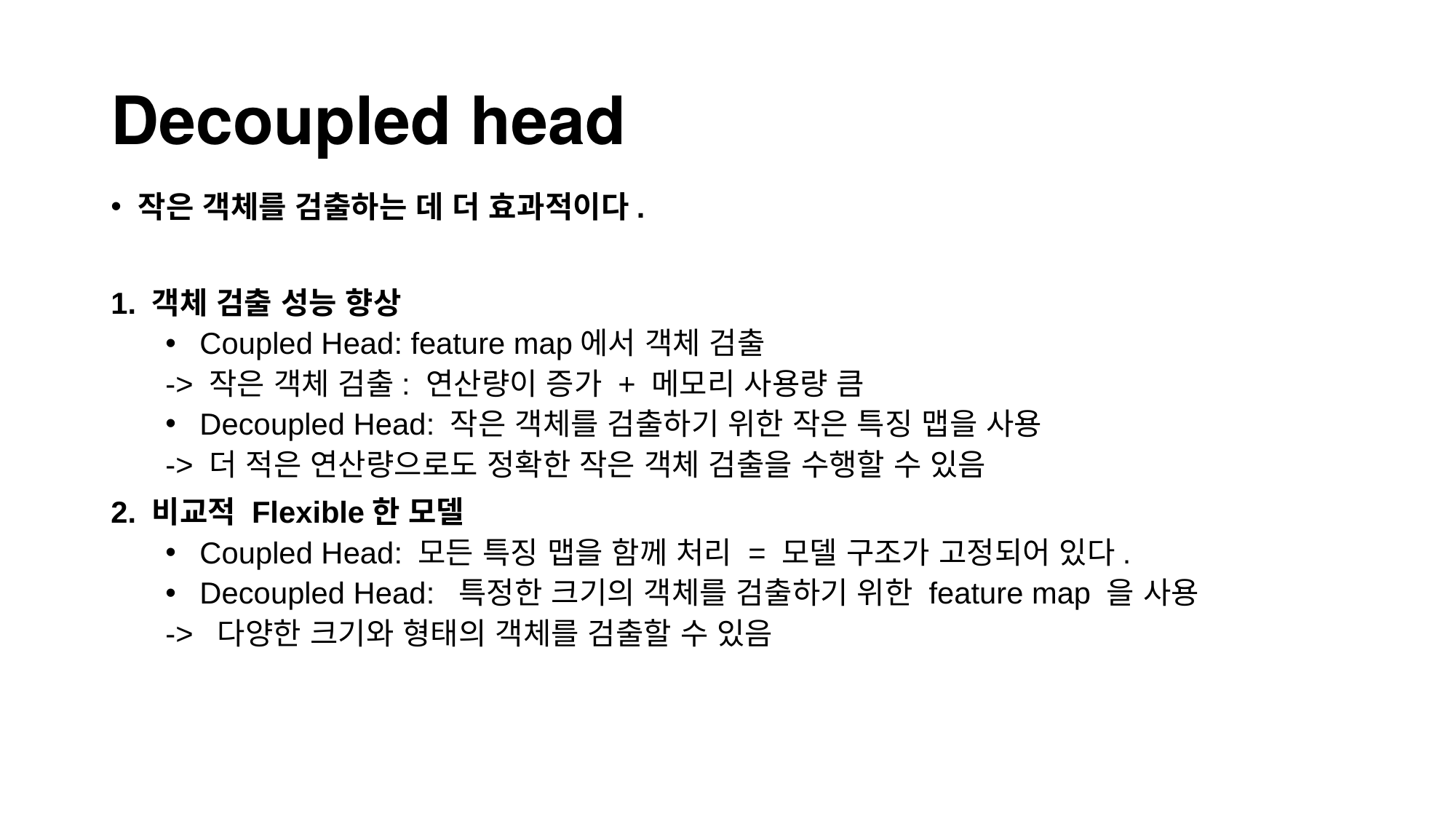

# Decoupled head
작은 객체를 검출하는 데 더 효과적이다.

1. 객체 검출 성능 향상
Coupled Head: feature map에서 객체 검출
-> 작은 객체 검출: 연산량이 증가 + 메모리 사용량 큼
Decoupled Head: 작은 객체를 검출하기 위한 작은 특징 맵을 사용
-> 더 적은 연산량으로도 정확한 작은 객체 검출을 수행할 수 있음
2. 비교적 Flexible한 모델
Coupled Head: 모든 특징 맵을 함께 처리 = 모델 구조가 고정되어 있다.
Decoupled Head:  특정한 크기의 객체를 검출하기 위한 feature map 을 사용
->  다양한 크기와 형태의 객체를 검출할 수 있음